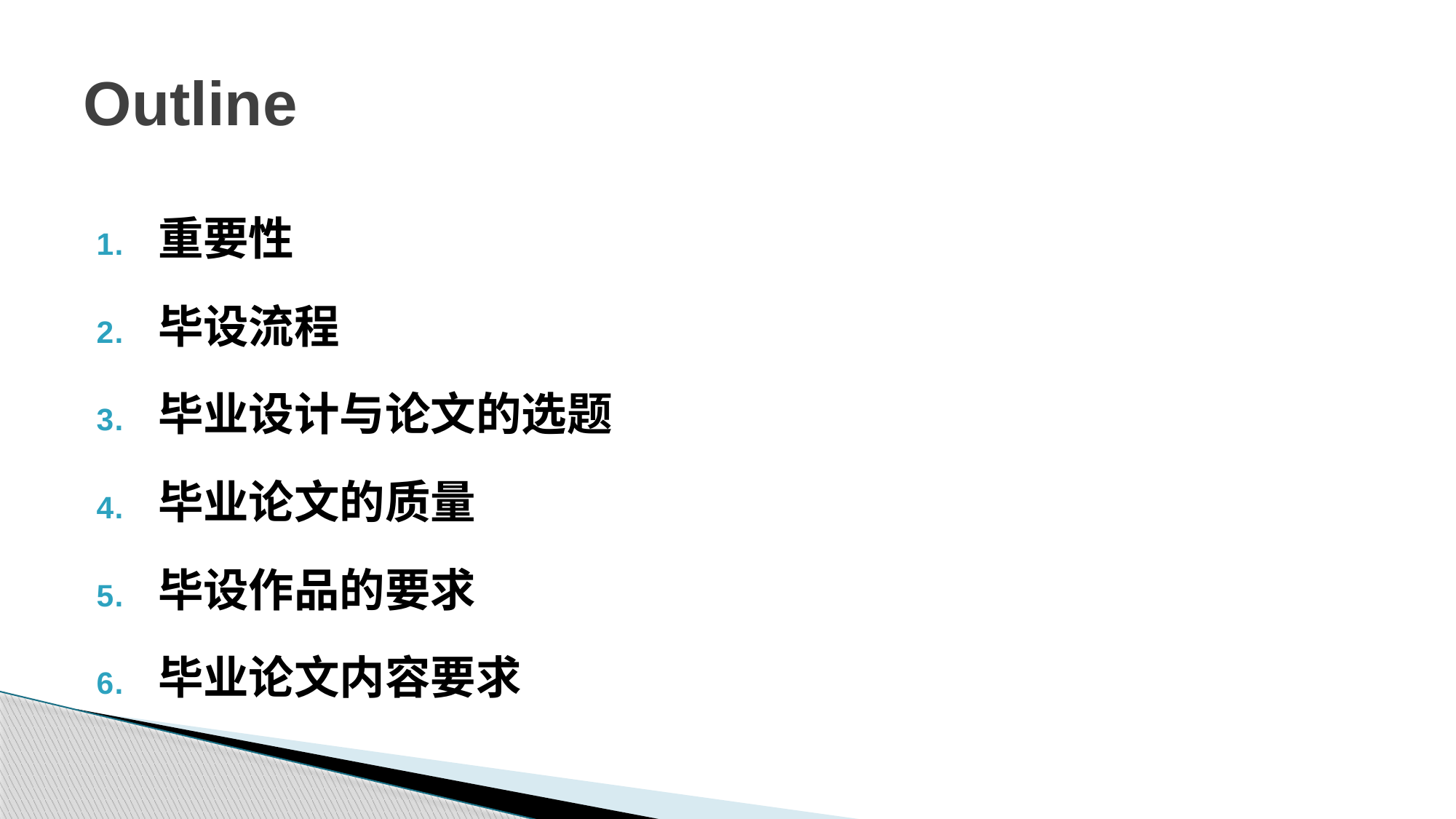

# Outline
重要性
毕设流程
毕业设计与论文的选题
毕业论文的质量
毕设作品的要求
毕业论文内容要求